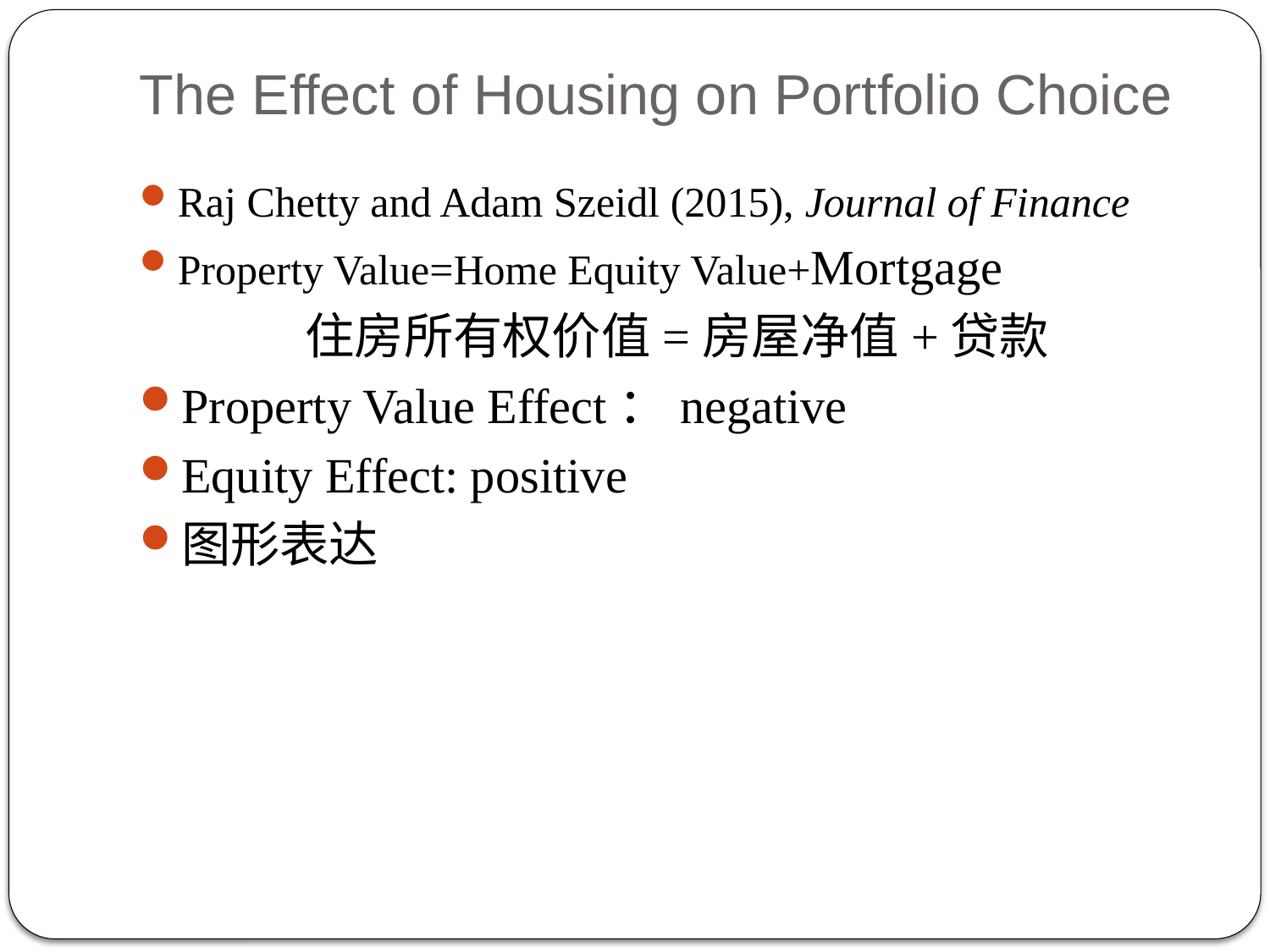

# The Effect of Housing on Portfolio Choice
Raj Chetty and Adam Szeidl (2015), Journal of Finance
Property Value=Home Equity Value+Mortgage
              住房所有权价值=房屋净值+贷款
Property Value Effect：negative
Equity Effect: positive
图形表达

18